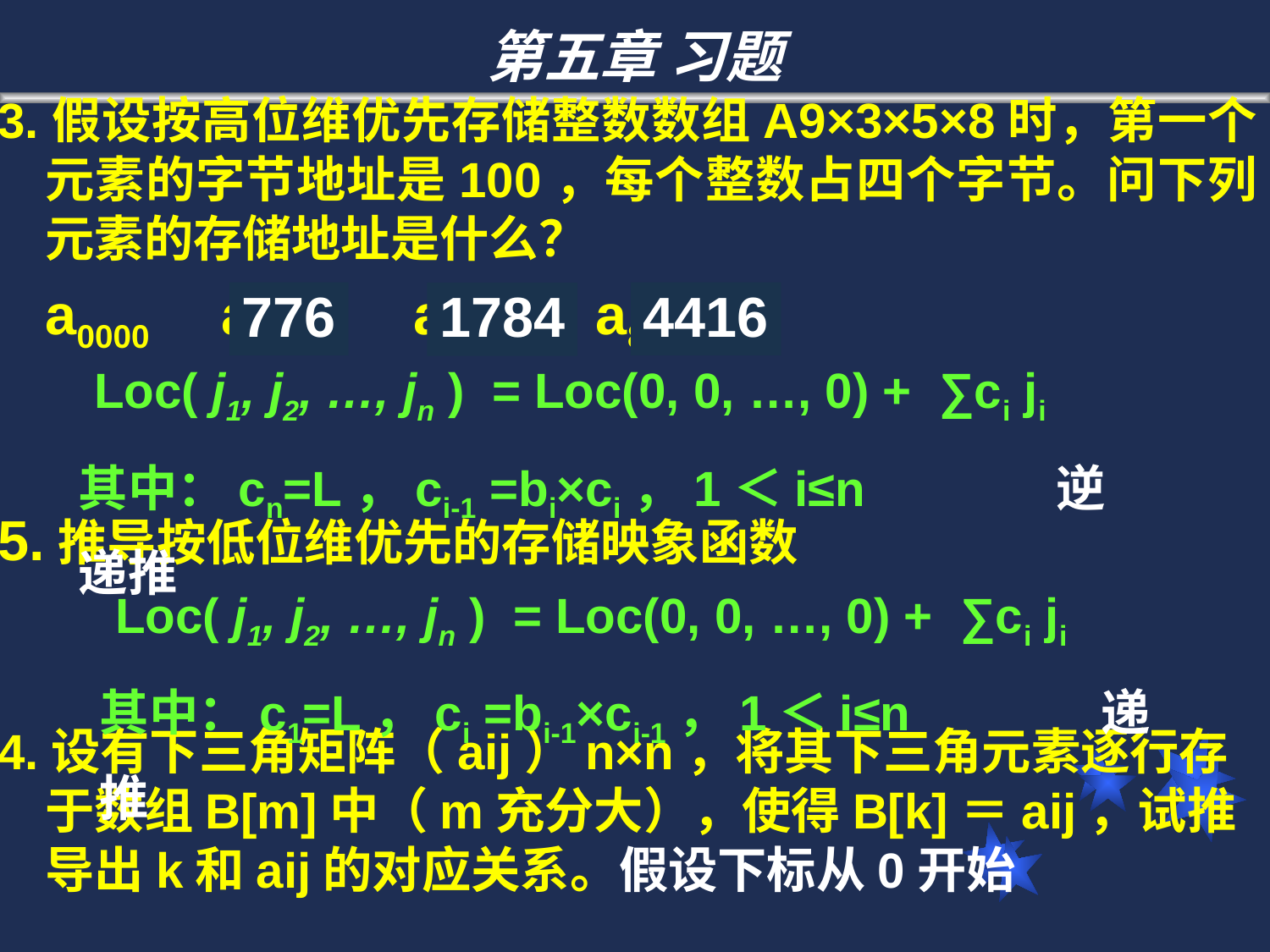

# 第五章 习题
3.假设按高位维优先存储整数数组A9×3×5×8时，第一个元素的字节地址是100，每个整数占四个字节。问下列元素的存储地址是什么？
	a0000     a1111      a3125     a8247

5.推导按低位维优先的存储映象函数

4.设有下三角矩阵（aij）n×n，将其下三角元素逐行存于数组B[m]中（m充分大），使得B[k]＝aij，试推导出k和aij的对应关系。假设下标从0开始

776
4416
1784
 Loc( j1, j2, …, jn )  = Loc(0, 0, …, 0) +  ∑ci ji
其中：cn=L，ci-1 =bi×ci，1＜i≤n             逆递推
 Loc( j1, j2, …, jn )  = Loc(0, 0, …, 0) +  ∑ci ji
其中：c1=L，ci =bi-1×ci-1，1＜i≤n             递推